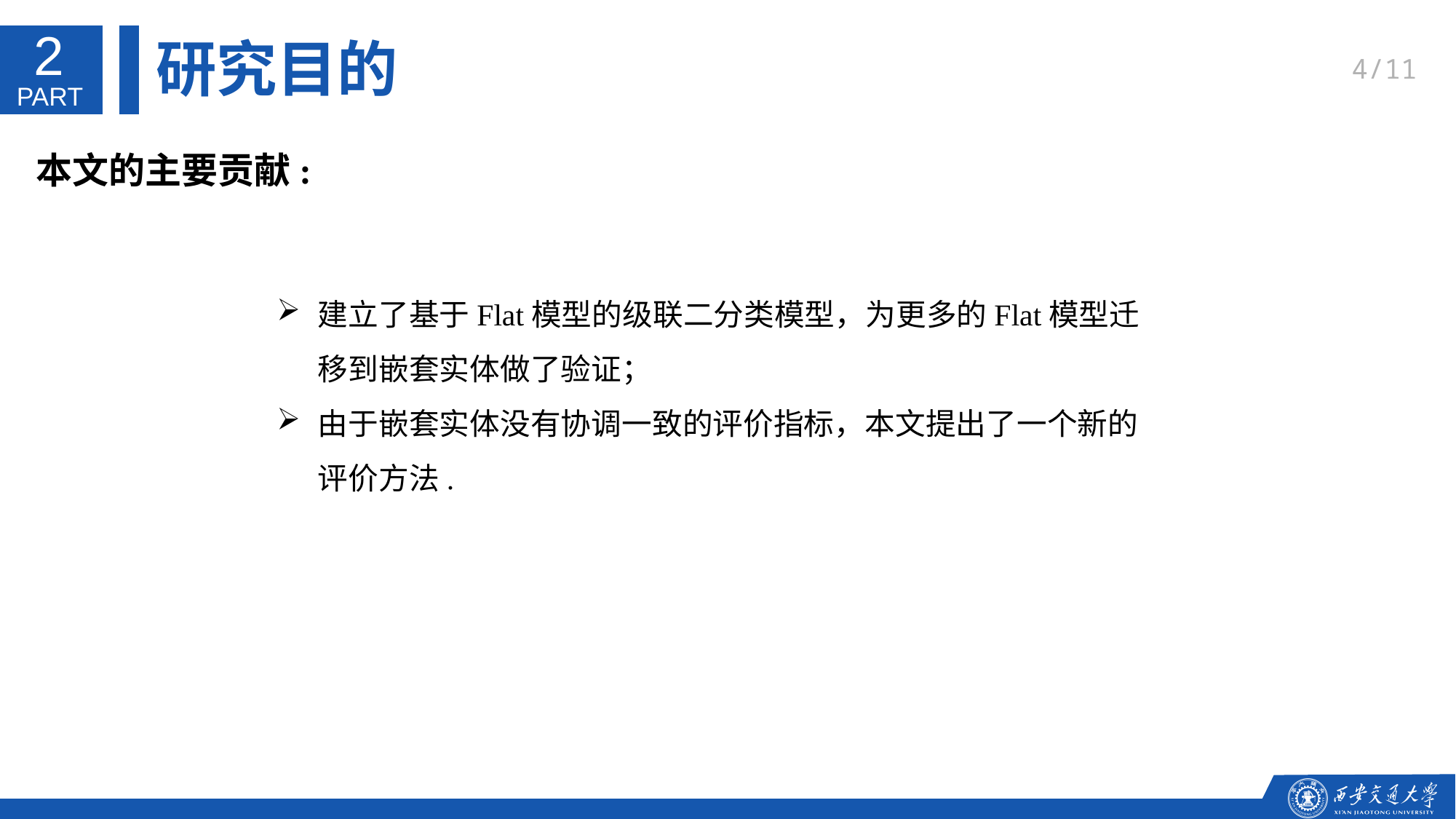

2
研究目的
4/11
本文的主要贡献:
建立了基于Flat模型的级联二分类模型，为更多的Flat模型迁移到嵌套实体做了验证；
由于嵌套实体没有协调一致的评价指标，本文提出了一个新的评价方法.